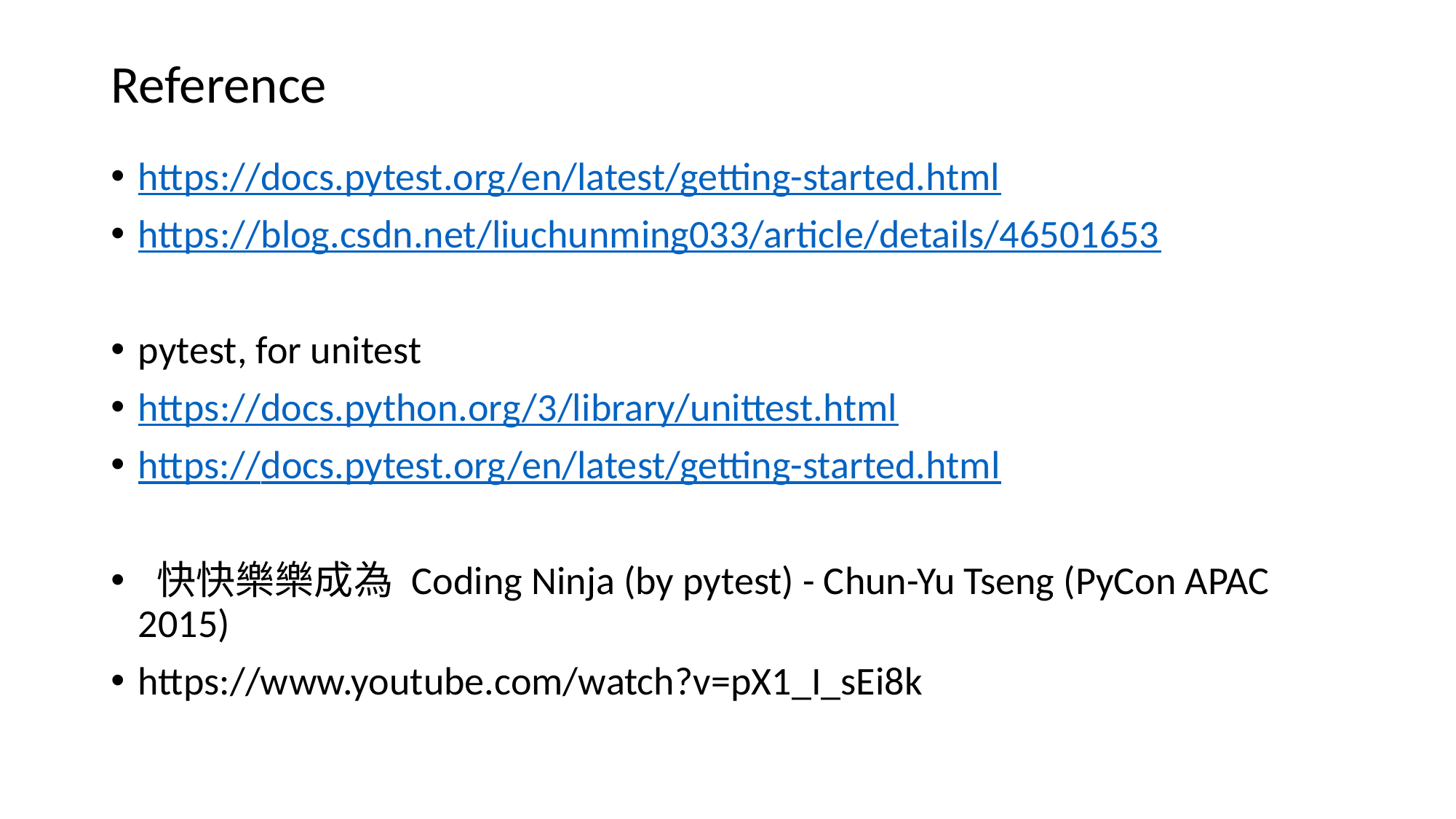

# Reference
https://docs.pytest.org/en/latest/getting-started.html
https://blog.csdn.net/liuchunming033/article/details/46501653

pytest, for unitest
https://docs.python.org/3/library/unittest.html
https://docs.pytest.org/en/latest/getting-started.html

 快快樂樂成為 Coding Ninja (by pytest) - Chun-Yu Tseng (PyCon APAC 2015)
https://www.youtube.com/watch?v=pX1_I_sEi8k